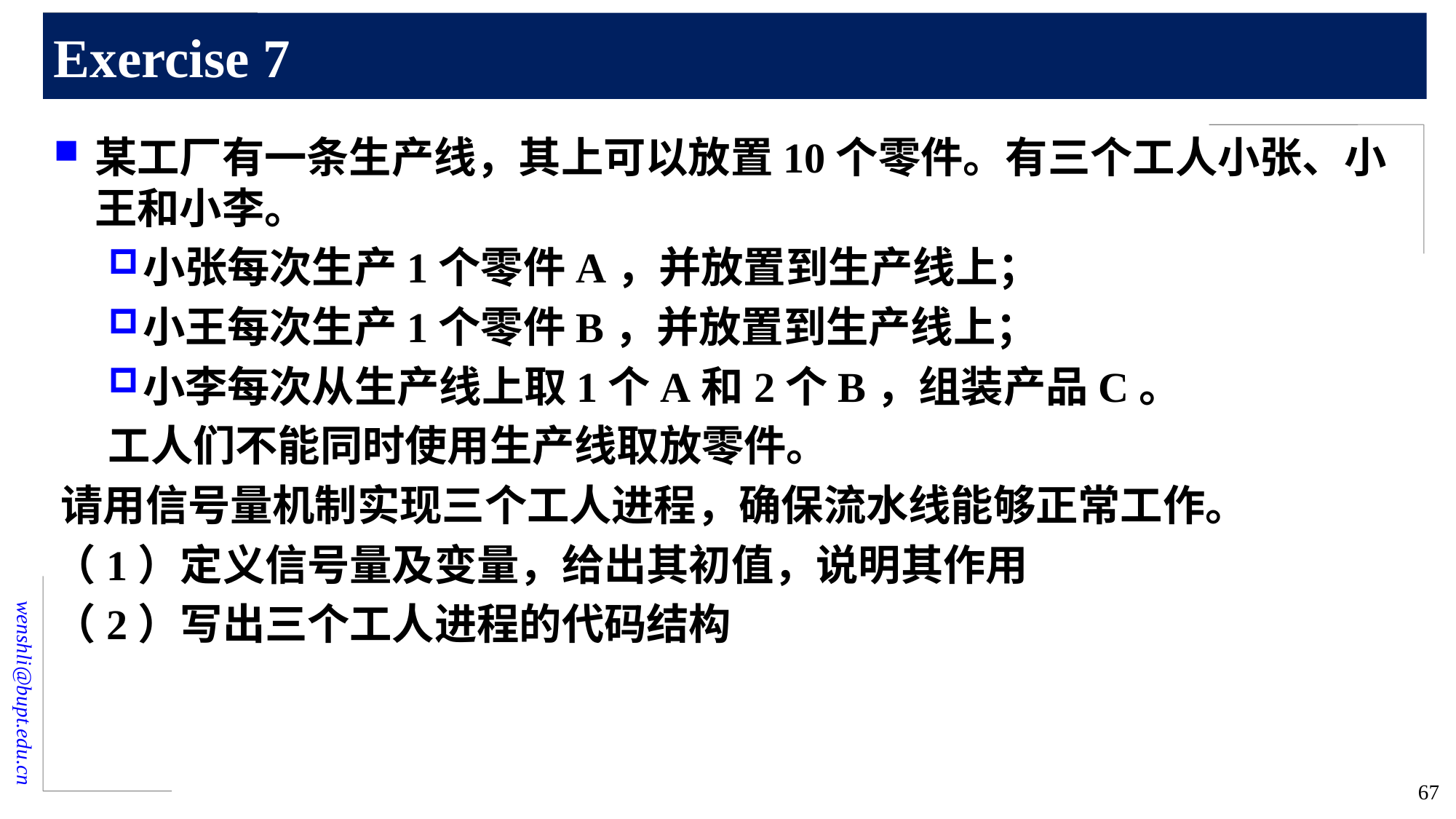

# Exercise 7
某工厂有一条生产线，其上可以放置10个零件。有三个工人小张、小王和小李。
小张每次生产1个零件A，并放置到生产线上；
小王每次生产1个零件B，并放置到生产线上；
小李每次从生产线上取1个A和2个B，组装产品C。
工人们不能同时使用生产线取放零件。
请用信号量机制实现三个工人进程，确保流水线能够正常工作。
（1）定义信号量及变量，给出其初值，说明其作用
（2）写出三个工人进程的代码结构
67